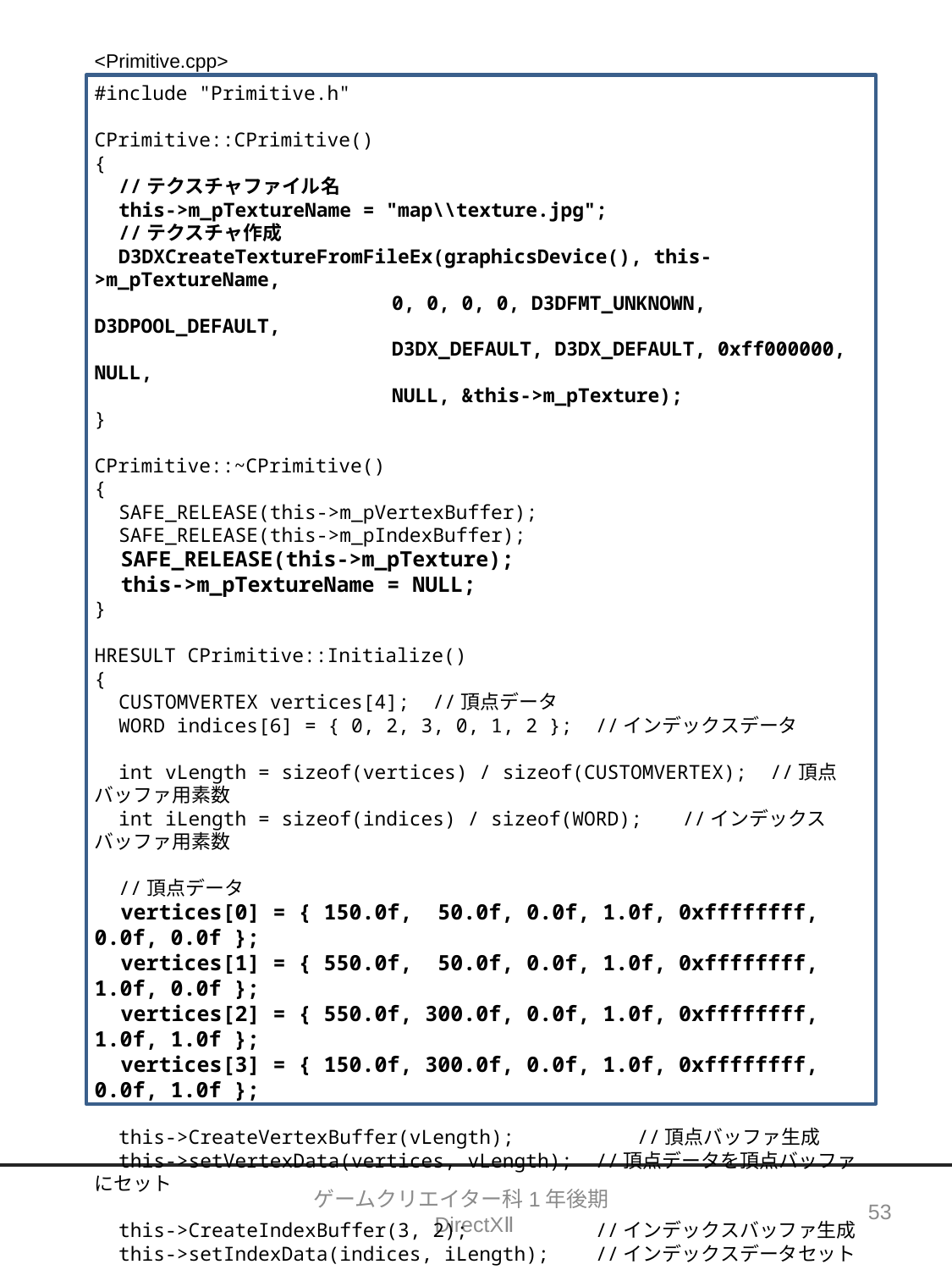

<Primitive.cpp>
#include "Primitive.h"

CPrimitive::CPrimitive()
{
　//テクスチャファイル名
　this->m_pTextureName = "map\\texture.jpg";
　//テクスチャ作成
　D3DXCreateTextureFromFileEx(graphicsDevice(), this->m_pTextureName,
		　　0, 0, 0, 0, D3DFMT_UNKNOWN, D3DPOOL_DEFAULT,
　		　　D3DX_DEFAULT, D3DX_DEFAULT, 0xff000000, NULL,
		　　NULL, &this->m_pTexture);
}

CPrimitive::~CPrimitive()
{
　SAFE_RELEASE(this->m_pVertexBuffer);
　SAFE_RELEASE(this->m_pIndexBuffer);
　SAFE_RELEASE(this->m_pTexture);
　this->m_pTextureName = NULL;
}

HRESULT CPrimitive::Initialize()
{
　CUSTOMVERTEX vertices[4];  //頂点データ
　WORD indices[6] = { 0, 2, 3, 0, 1, 2 };  //インデックスデータ

　int vLength = sizeof(vertices) / sizeof(CUSTOMVERTEX);  //頂点バッファ用素数
　int iLength = sizeof(indices) / sizeof(WORD); 　//インデックスバッファ用素数

　//頂点データ
　vertices[0] = { 150.0f,  50.0f, 0.0f, 1.0f, 0xffffffff, 0.0f, 0.0f };
　vertices[1] = { 550.0f,  50.0f, 0.0f, 1.0f, 0xffffffff, 1.0f, 0.0f };
　vertices[2] = { 550.0f, 300.0f, 0.0f, 1.0f, 0xffffffff, 1.0f, 1.0f };
　vertices[3] = { 150.0f, 300.0f, 0.0f, 1.0f, 0xffffffff, 0.0f, 1.0f };

　this->CreateVertexBuffer(vLength);	   //頂点バッファ生成
　this->setVertexData(vertices, vLength);  //頂点データを頂点バッファにセット

　this->CreateIndexBuffer(3, 2);           //インデックスバッファ生成
　this->setIndexData(indices, iLength);    //インデックスデータセット

　return S_OK;
}

ゲームクリエイター科1年後期　DirectXⅡ
53